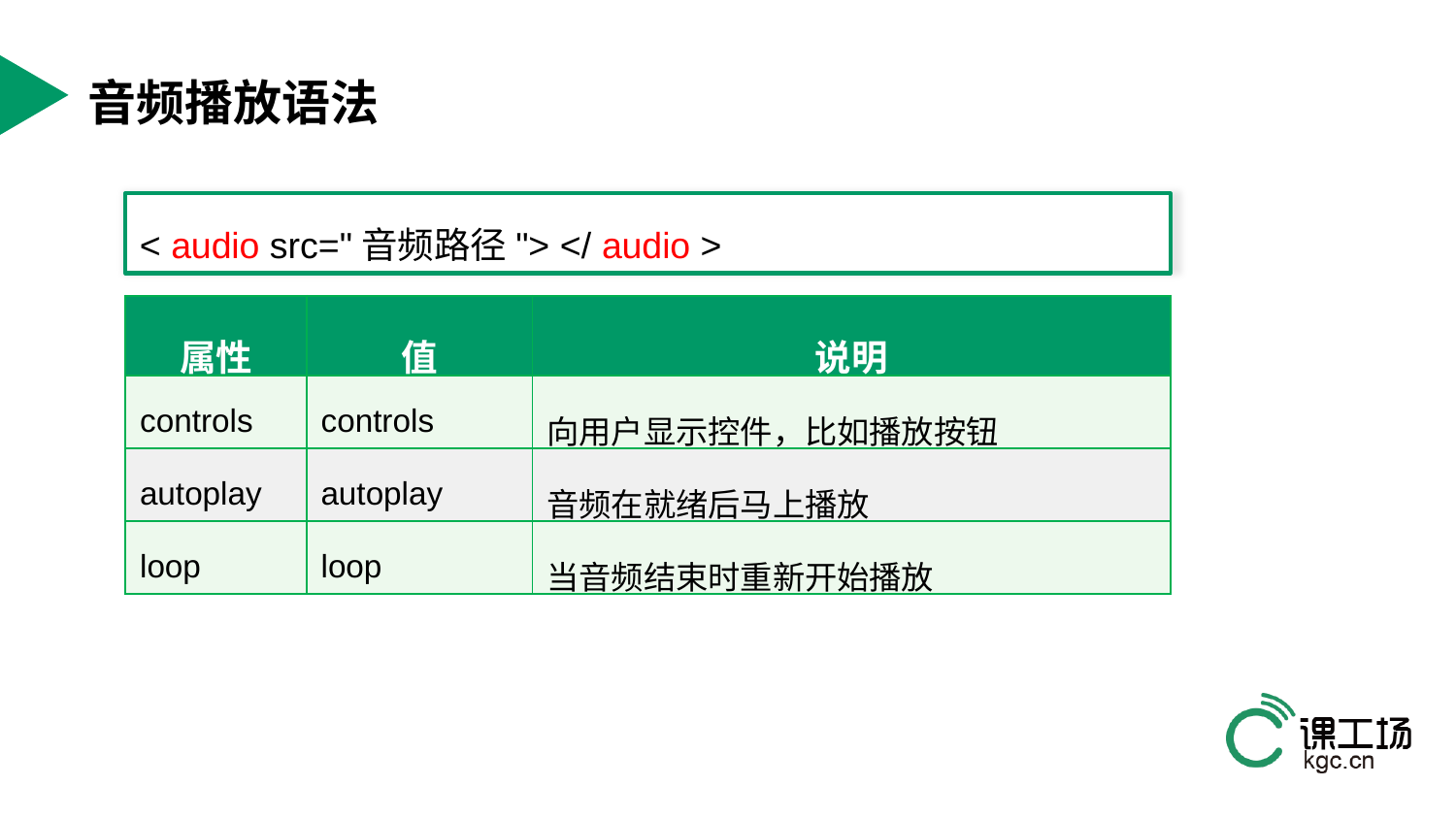

# 音频播放语法
< audio src="音频路径"> </ audio >
| 属性 | 值 | 说明 |
| --- | --- | --- |
| controls | controls | 向用户显示控件，比如播放按钮 |
| autoplay | autoplay | 音频在就绪后马上播放 |
| loop | loop | 当音频结束时重新开始播放 |